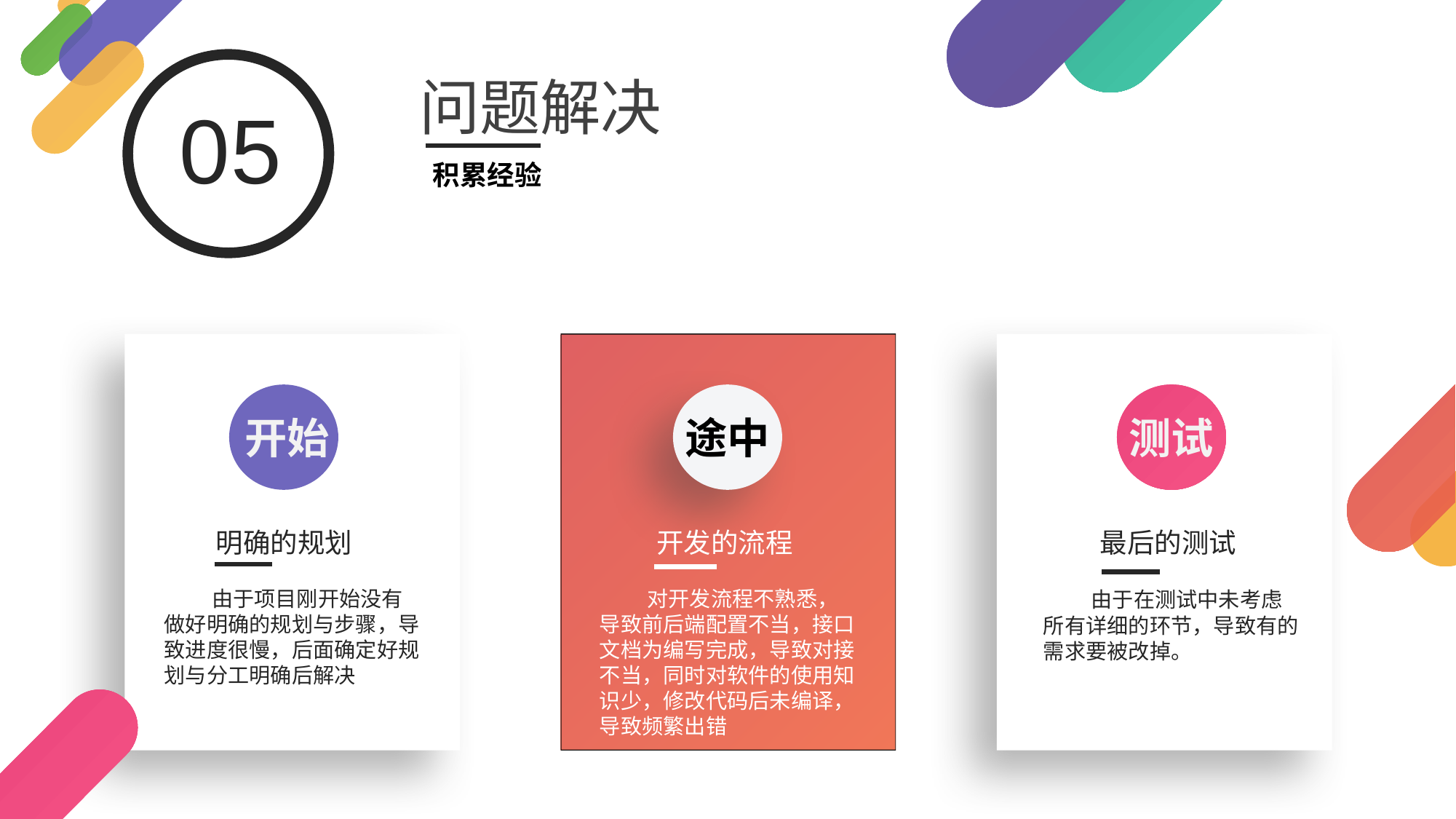

问题解决

05
积累经验

开始
途中
测试

明确的规划
开发的流程
最后的测试
         由于项目刚开始没有做好明确的规划与步骤，导致进度很慢，后面确定好规划与分工明确后解决
         对开发流程不熟悉，导致前后端配置不当，接口文档为编写完成，导致对接不当，同时对软件的使用知识少，修改代码后未编译，导致频繁出错
         由于在测试中未考虑所有详细的环节，导致有的需求要被改掉。